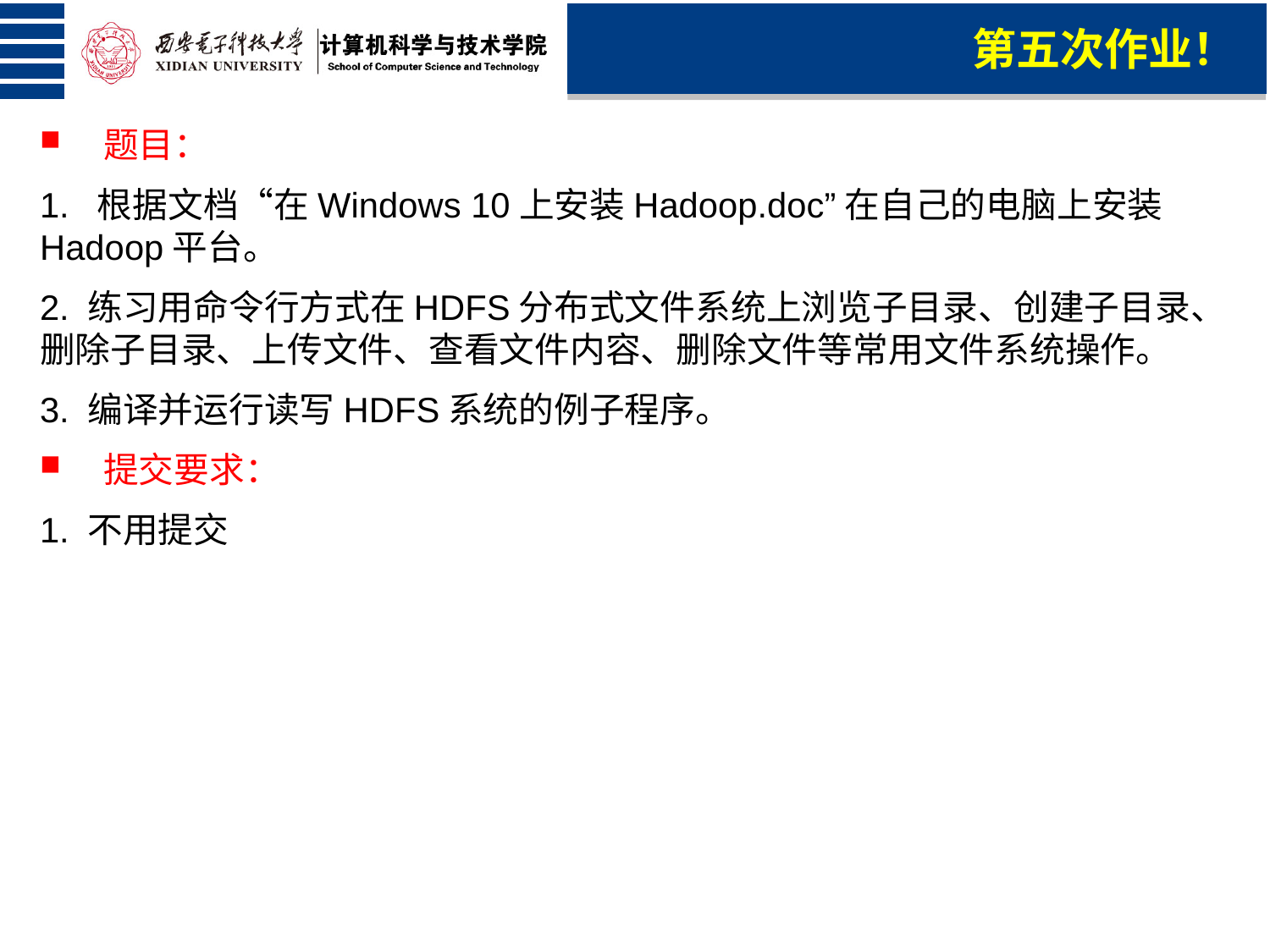

第五次作业！
题目：
1.  根据文档“在Windows 10上安装Hadoop.doc”在自己的电脑上安装Hadoop平台。
2. 练习用命令行方式在HDFS分布式文件系统上浏览子目录、创建子目录、删除子目录、上传文件、查看文件内容、删除文件等常用文件系统操作。
3. 编译并运行读写HDFS系统的例子程序。
提交要求：
1. 不用提交